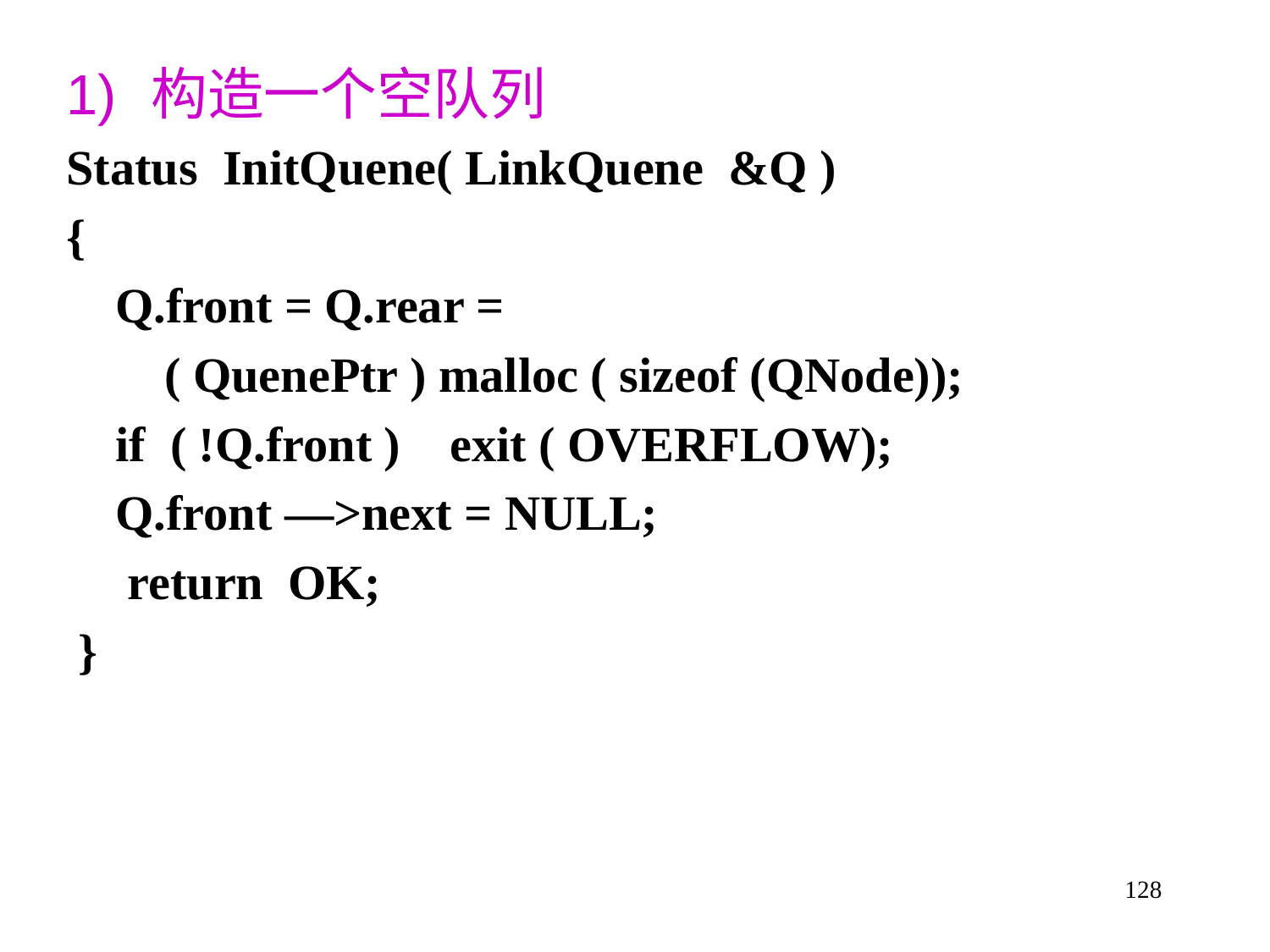

构造一个空队列
Status  InitQuene( LinkQuene  &Q )
{
    Q.front = Q.rear =
        ( QuenePtr ) malloc ( sizeof (QNode));
    if  ( !Q.front )    exit ( OVERFLOW);
    Q.front —>next = NULL;
     return  OK;
 }
128